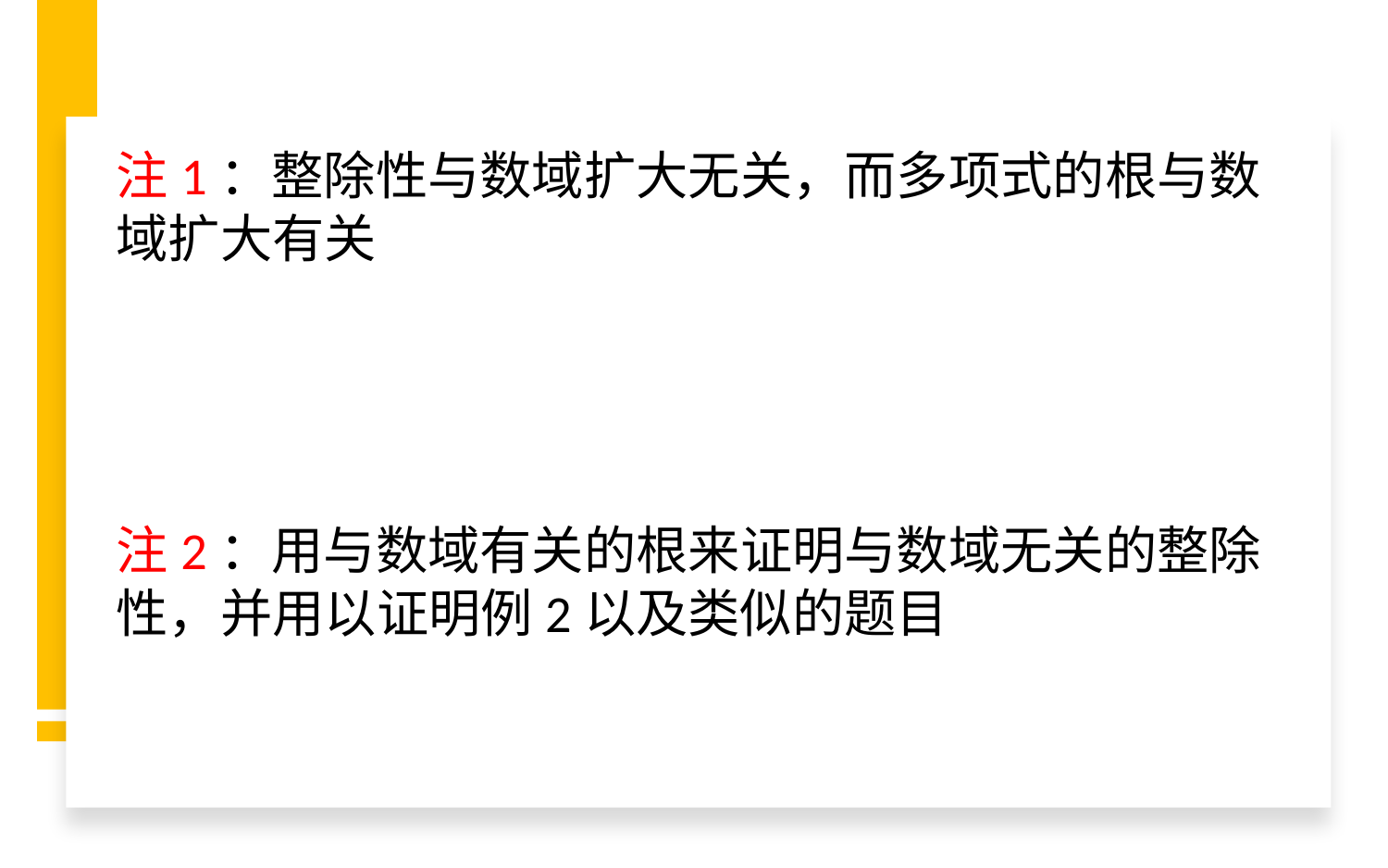

注1：整除性与数域扩大无关，而多项式的根与数域扩大有关

注2：用与数域有关的根来证明与数域无关的整除性，并用以证明例2以及类似的题目